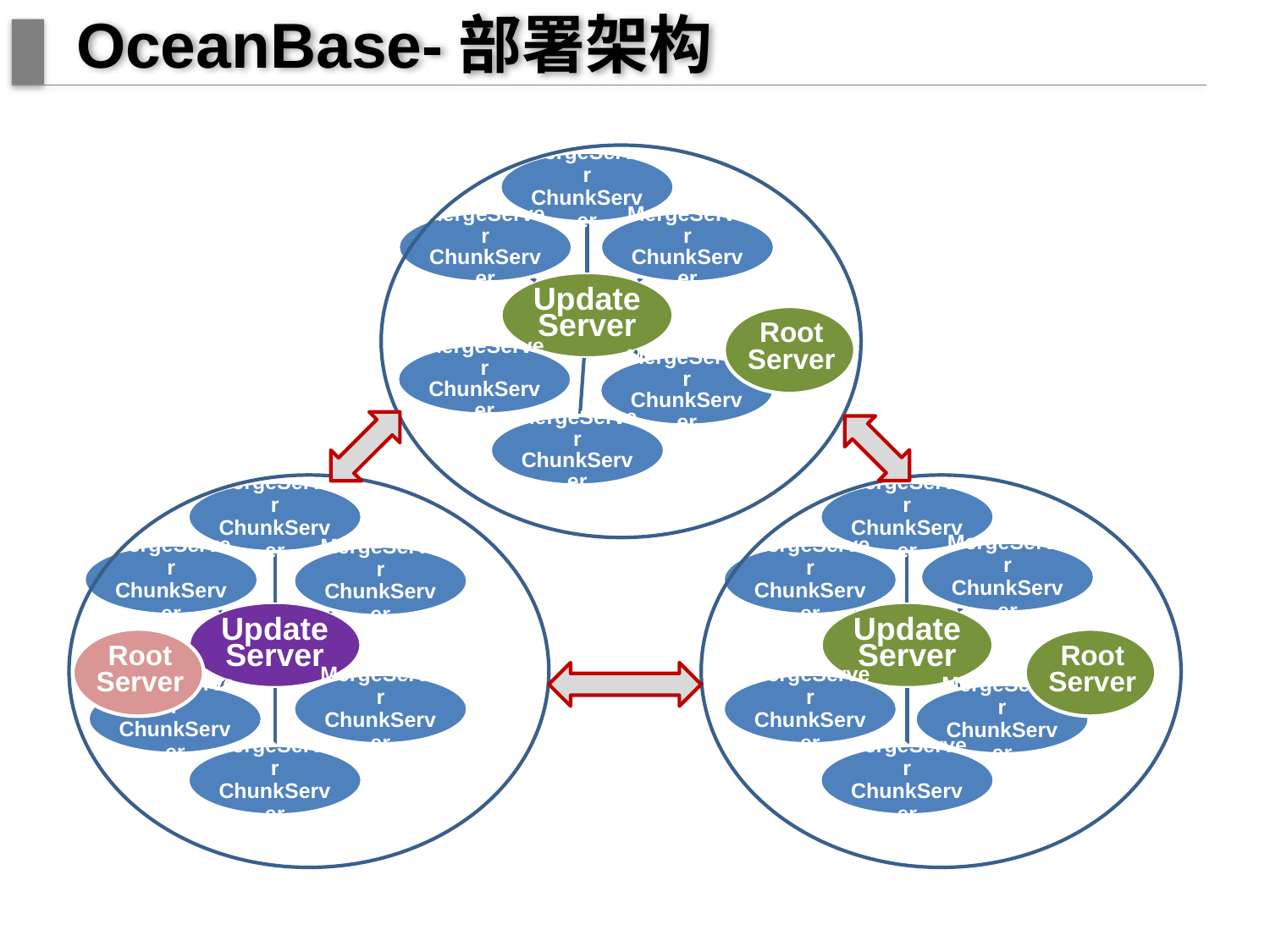

# OceanBase-部署架构
Update
Server

MergeServer
ChunkServer

MergeServer
ChunkServer

MergeServer
ChunkServer

MergeServer
ChunkServer

MergeServer
ChunkServer

MergeServer
ChunkServer

Root
Server

Update
Server

MergeServer
ChunkServer

MergeServer
ChunkServer

MergeServer
ChunkServer

MergeServer
ChunkServer

MergeServer
ChunkServer

MergeServer
ChunkServer

Update
Server

MergeServer
ChunkServer

MergeServer
ChunkServer

MergeServer
ChunkServer

MergeServer
ChunkServer

MergeServer
ChunkServer

MergeServer
ChunkServer

Root
Server

Root
Server